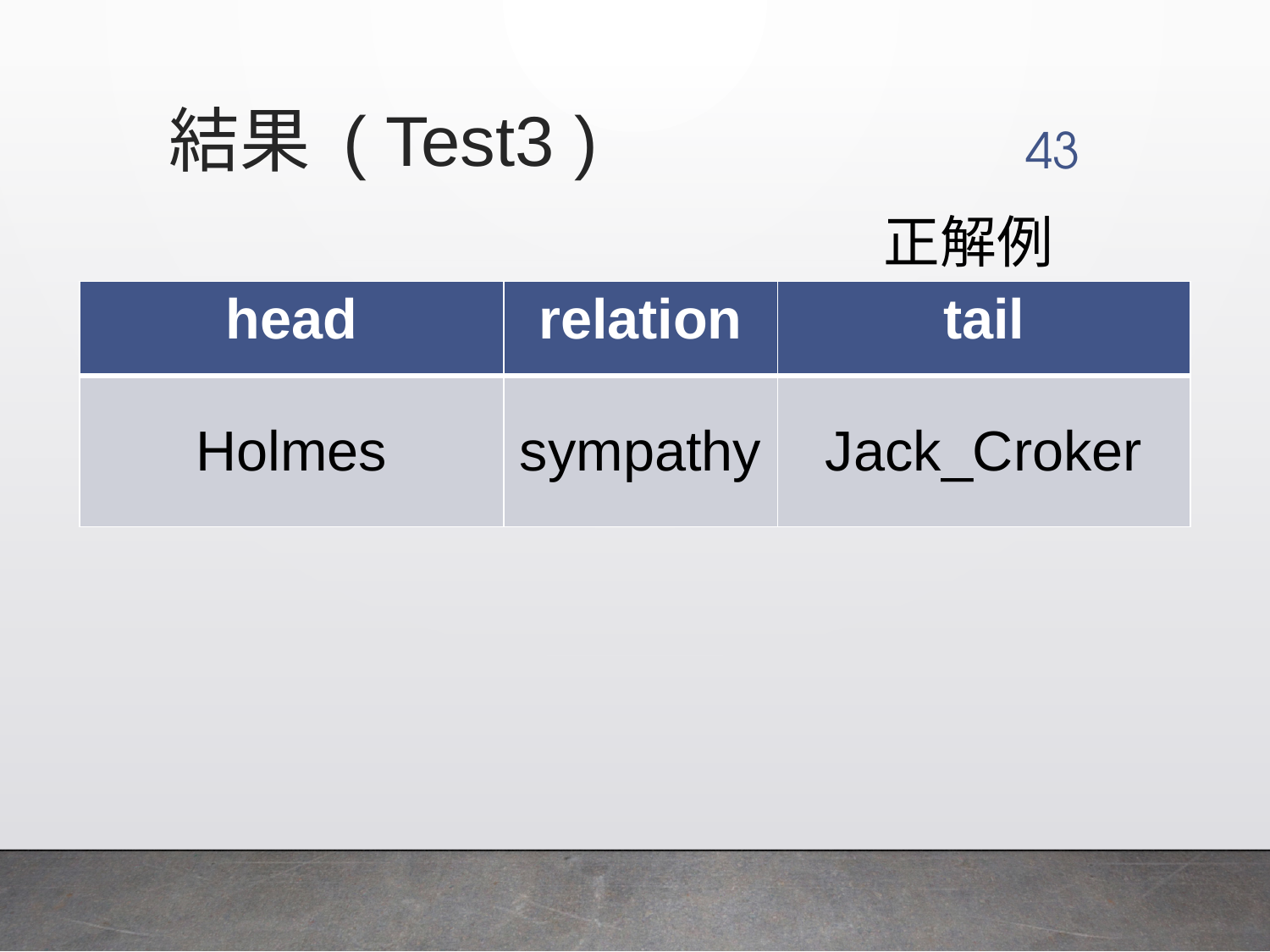

結果 ( Test3 )
43
正解例
| head | relation | tail |
| --- | --- | --- |
| Holmes | sympathy | Jack\_Croker |